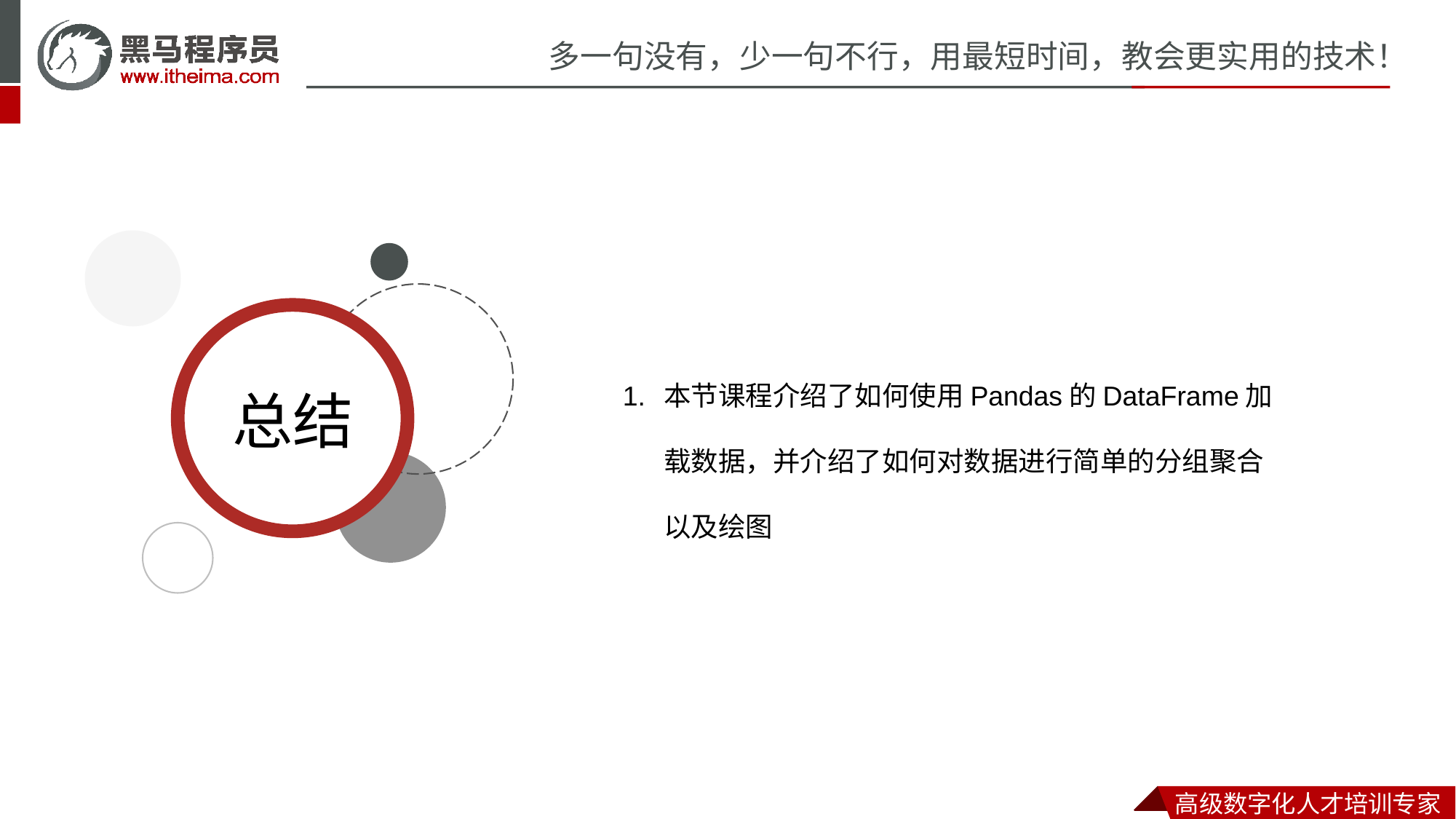

本节课程介绍了如何使用Pandas的DataFrame加载数据，并介绍了如何对数据进行简单的分组聚合以及绘图